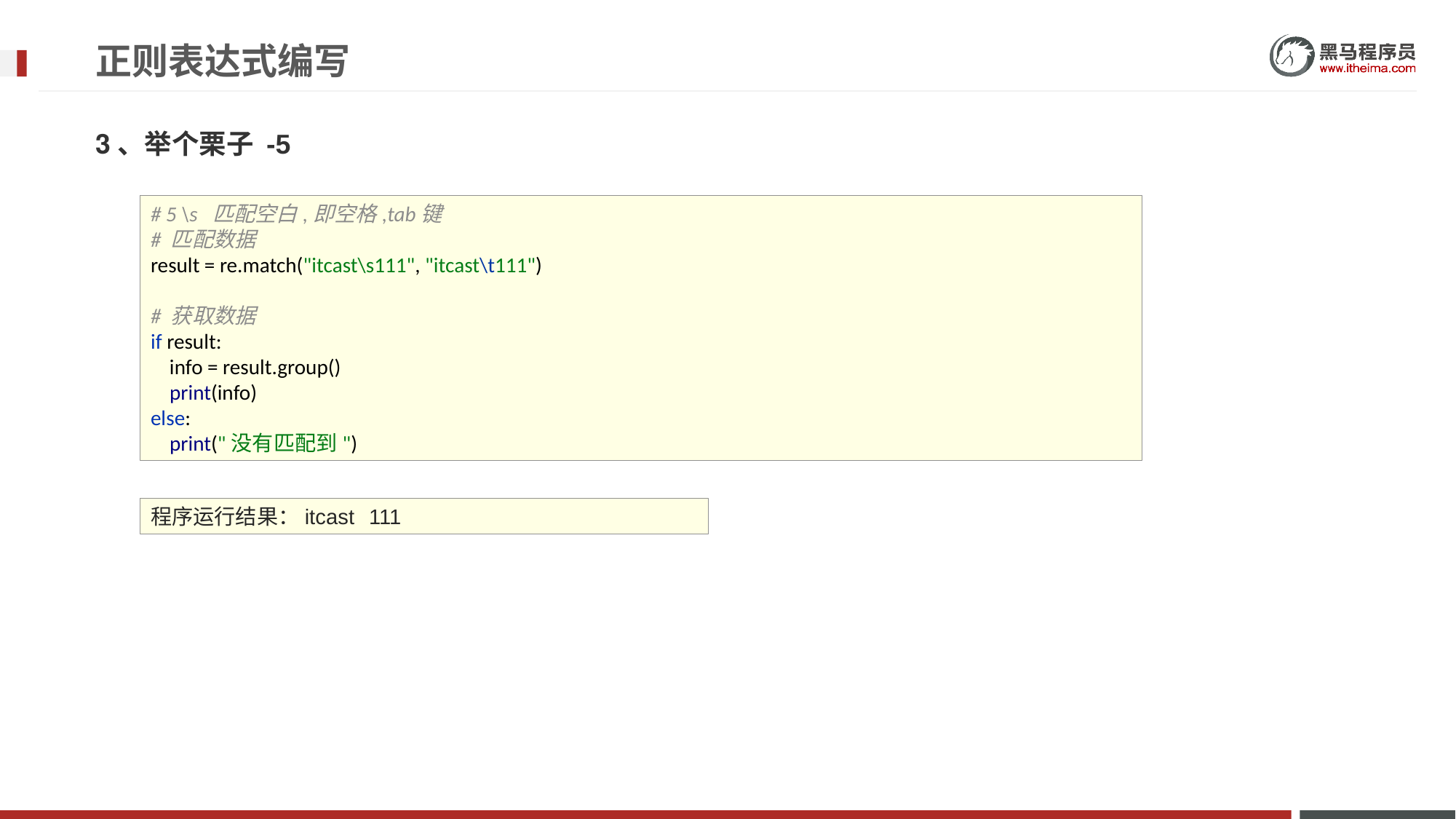

# 正则表达式编写
3、举个栗子 -5
# 5 \s  匹配空白,即空格,tab键 # 匹配数据 result = re.match("itcast\s111", "itcast\t111") # 获取数据 if result: info = result.group() print(info) else: print("没有匹配到")
程序运行结果：itcast	111